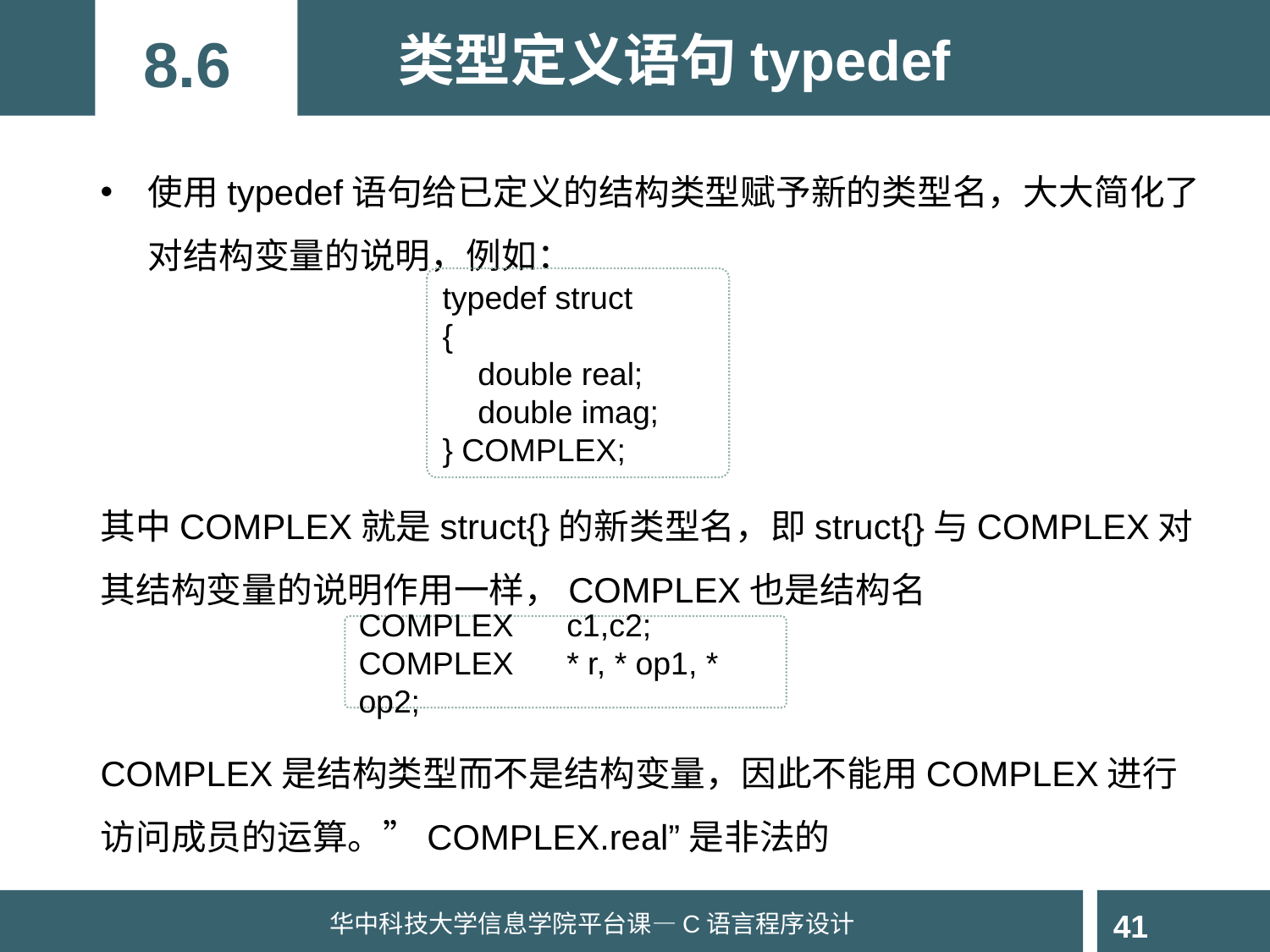

类型定义语句typedef
8.6
使用typedef语句给已定义的结构类型赋予新的类型名，大大简化了对结构变量的说明，例如：

其中COMPLEX就是struct{}的新类型名，即struct{}与COMPLEX对其结构变量的说明作用一样，COMPLEX也是结构名

COMPLEX是结构类型而不是结构变量，因此不能用COMPLEX进行访问成员的运算。”COMPLEX.real”是非法的
typedef struct
{
    double real;
    double imag;
} COMPLEX;
COMPLEX      c1,c2;
COMPLEX      * r, * op1, * op2;